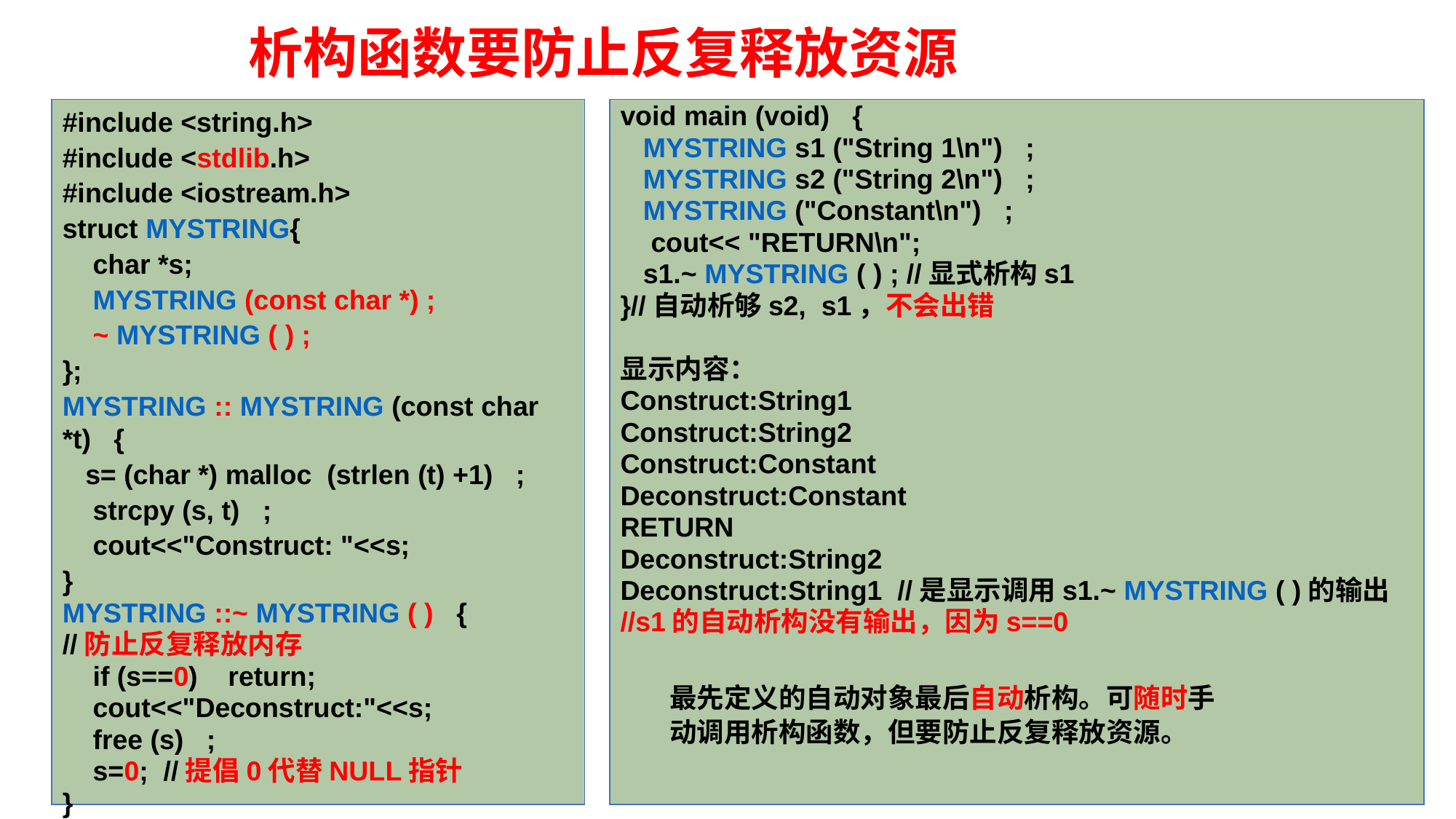

# 析构函数要防止反复释放资源
#include <string.h>
#include <stdlib.h>
#include <iostream.h>
struct MYSTRING{
    char *s;
    MYSTRING (const char *) ;
    ~ MYSTRING ( ) ;
};
MYSTRING :: MYSTRING (const char *t)   {
   s= (char *) malloc  (strlen (t) +1)   ;
    strcpy (s, t)   ;
    cout<<"Construct: "<<s;
}
MYSTRING ::~ MYSTRING ( )   {
//防止反复释放内存
    if (s==0)    return;
    cout<<"Deconstruct:"<<s;
    free (s)   ;
    s=0;  //提倡0代替NULL指针
}

void main (void)   {
   MYSTRING s1 ("String 1\n")   ;
   MYSTRING s2 ("String 2\n")   ;
   MYSTRING ("Constant\n")   ;
    cout<< "RETURN\n";
   s1.~ MYSTRING ( ) ; //显式析构s1
}//自动析够s2,  s1，不会出错

显示内容：
Construct:String1
Construct:String2
Construct:Constant
Deconstruct:Constant
RETURN
Deconstruct:String2
Deconstruct:String1  //是显示调用s1.~ MYSTRING ( )的输出
//s1的自动析构没有输出，因为s==0

最先定义的自动对象最后自动析构。可随时手动调用析构函数，但要防止反复释放资源。